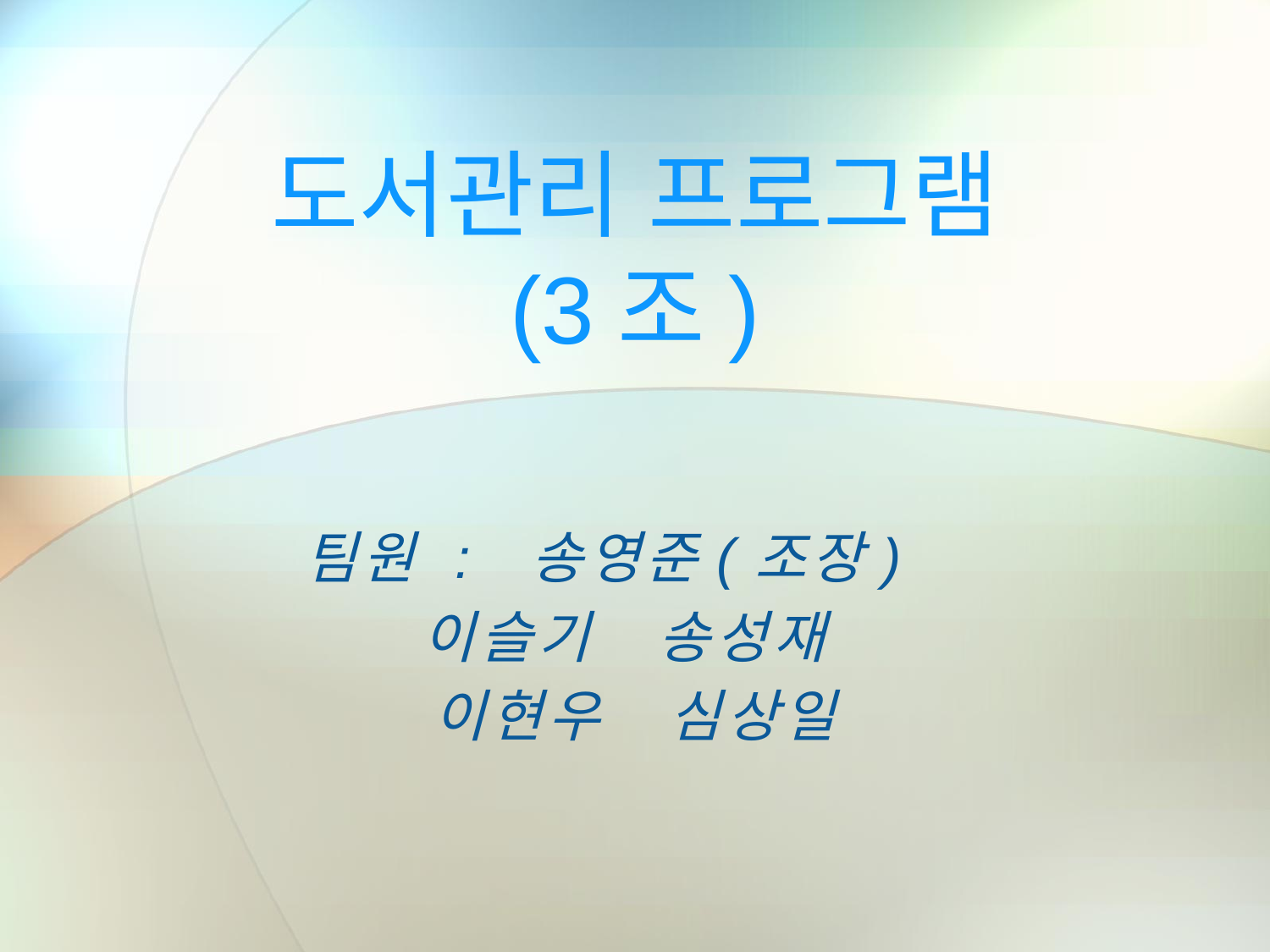

# 도서관리 프로그램 (3조)
팀원 :  송영준(조장)
이슬기   송성재
이현우   심상일